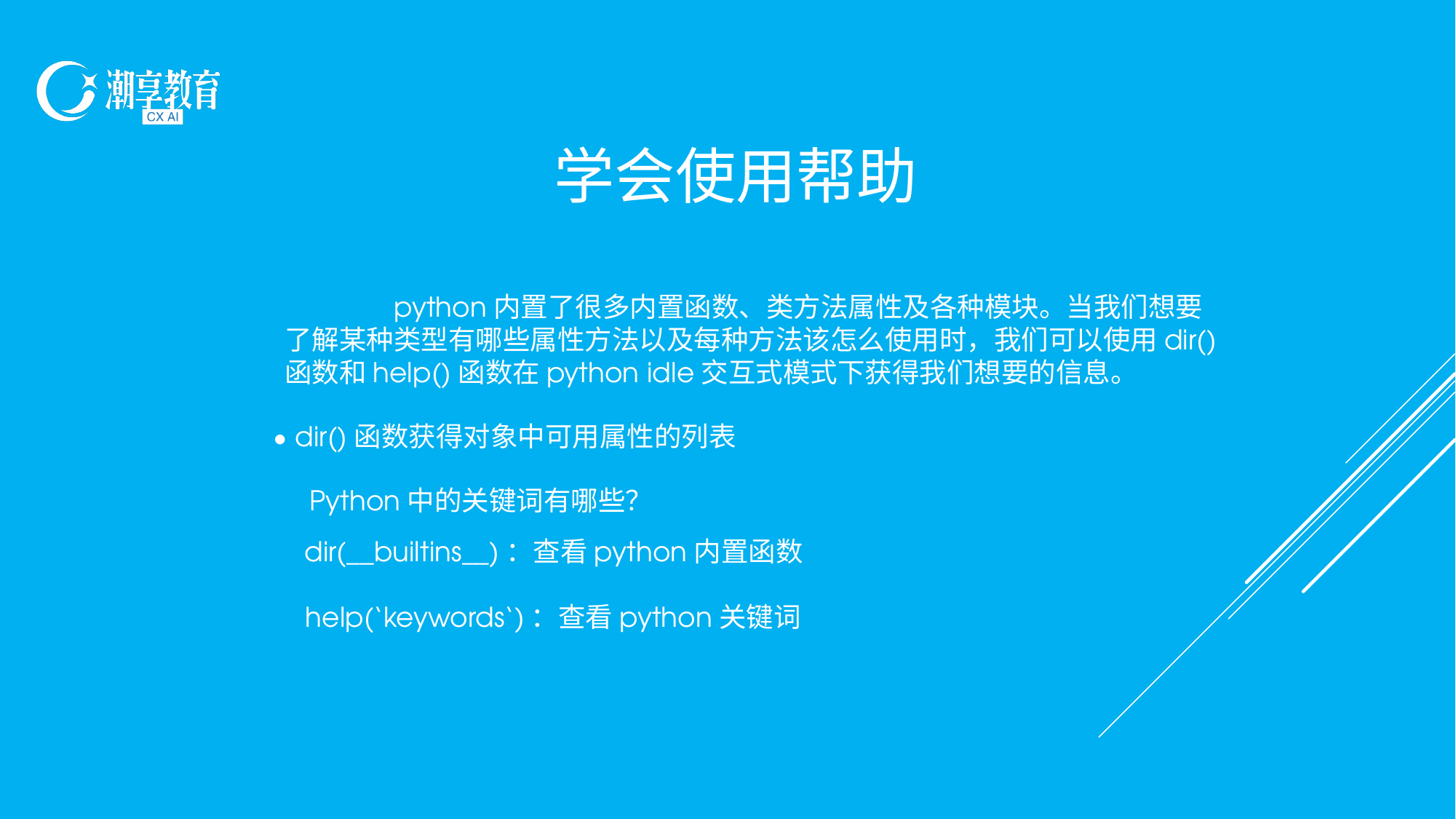

学会使用帮助
	python内置了很多内置函数、类方法属性及各种模块。当我们想要了解某种类型有哪些属性方法以及每种方法该怎么使用时，我们可以使用dir()函数和help()函数在python idle交互式模式下获得我们想要的信息。
• dir()函数获得对象中可用属性的列表
Python中的关键词有哪些？
dir(__builtins__)：查看python内置函数
help(‘keywords‘)：查看python关键词